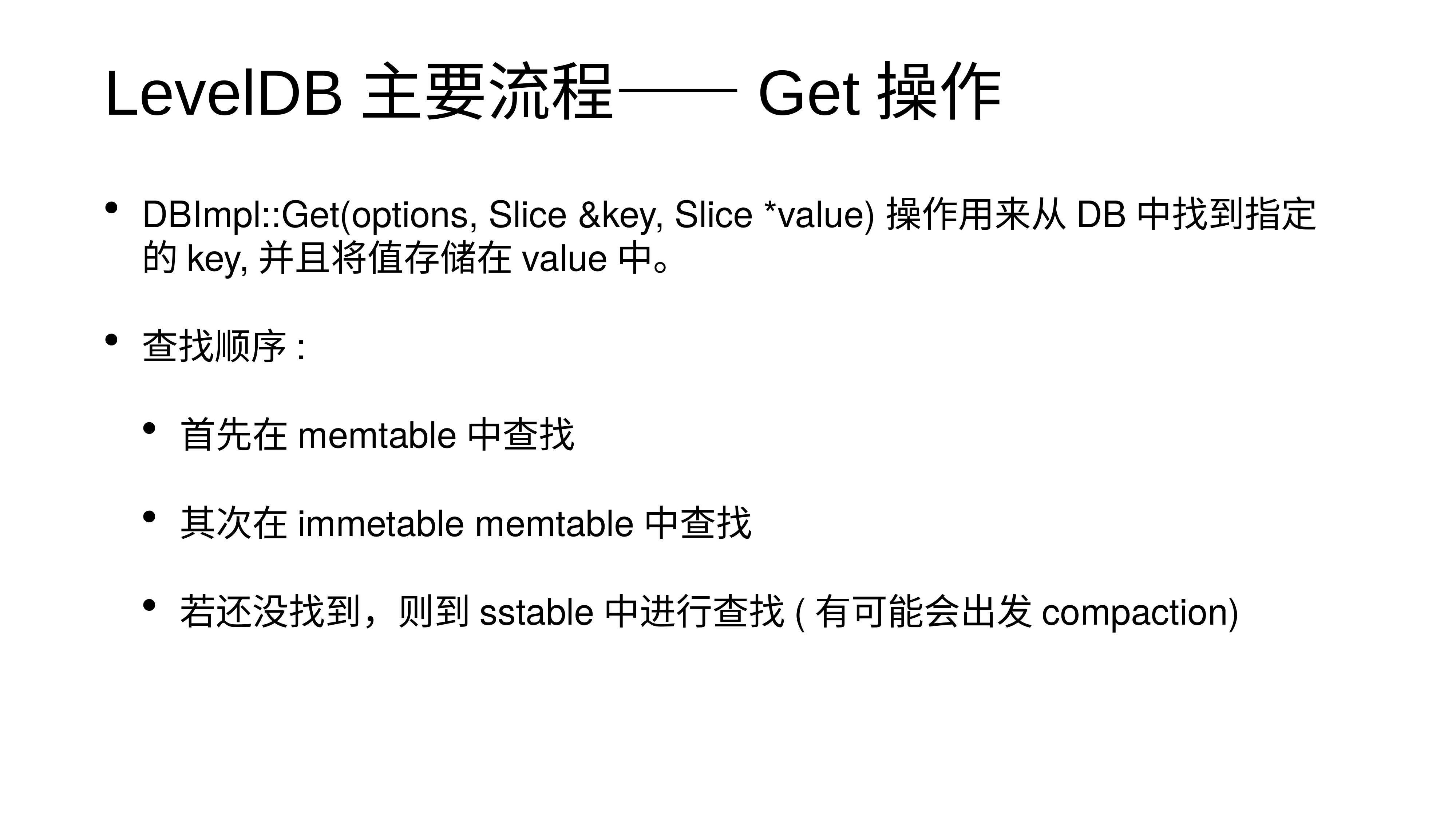

# LevelDB主要流程——Get操作
DBImpl::Get(options, Slice &key, Slice *value)操作用来从DB中找到指定的key,并且将值存储在value中。
查找顺序:
首先在memtable中查找
其次在immetable memtable中查找
若还没找到，则到sstable中进行查找(有可能会出发compaction)